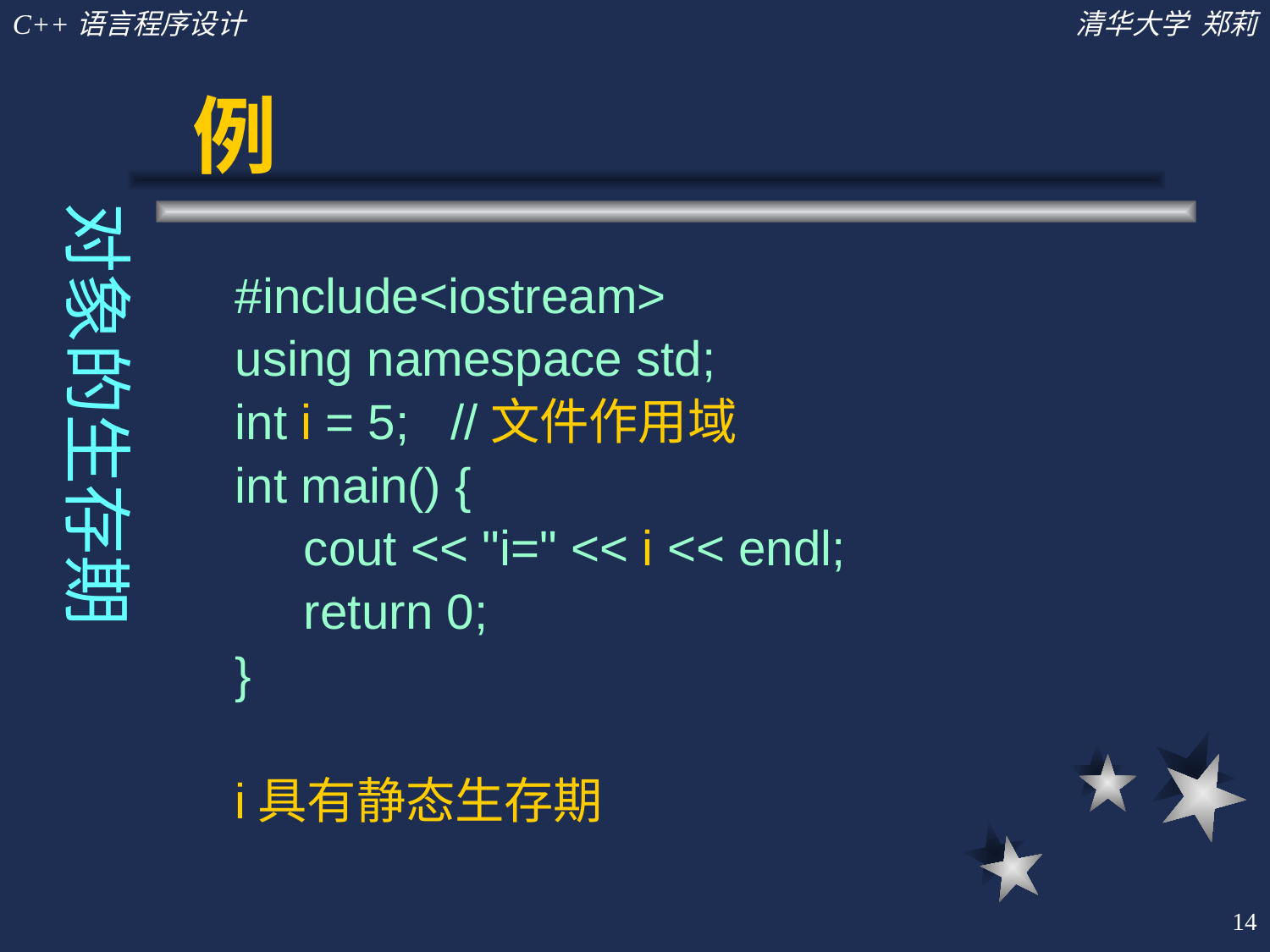

# 例
对象的生存期
#include<iostream>
using namespace std;
int i = 5;   //文件作用域
int main() {
     cout << "i=" << i << endl;
     return 0;
}

i具有静态生存期
14